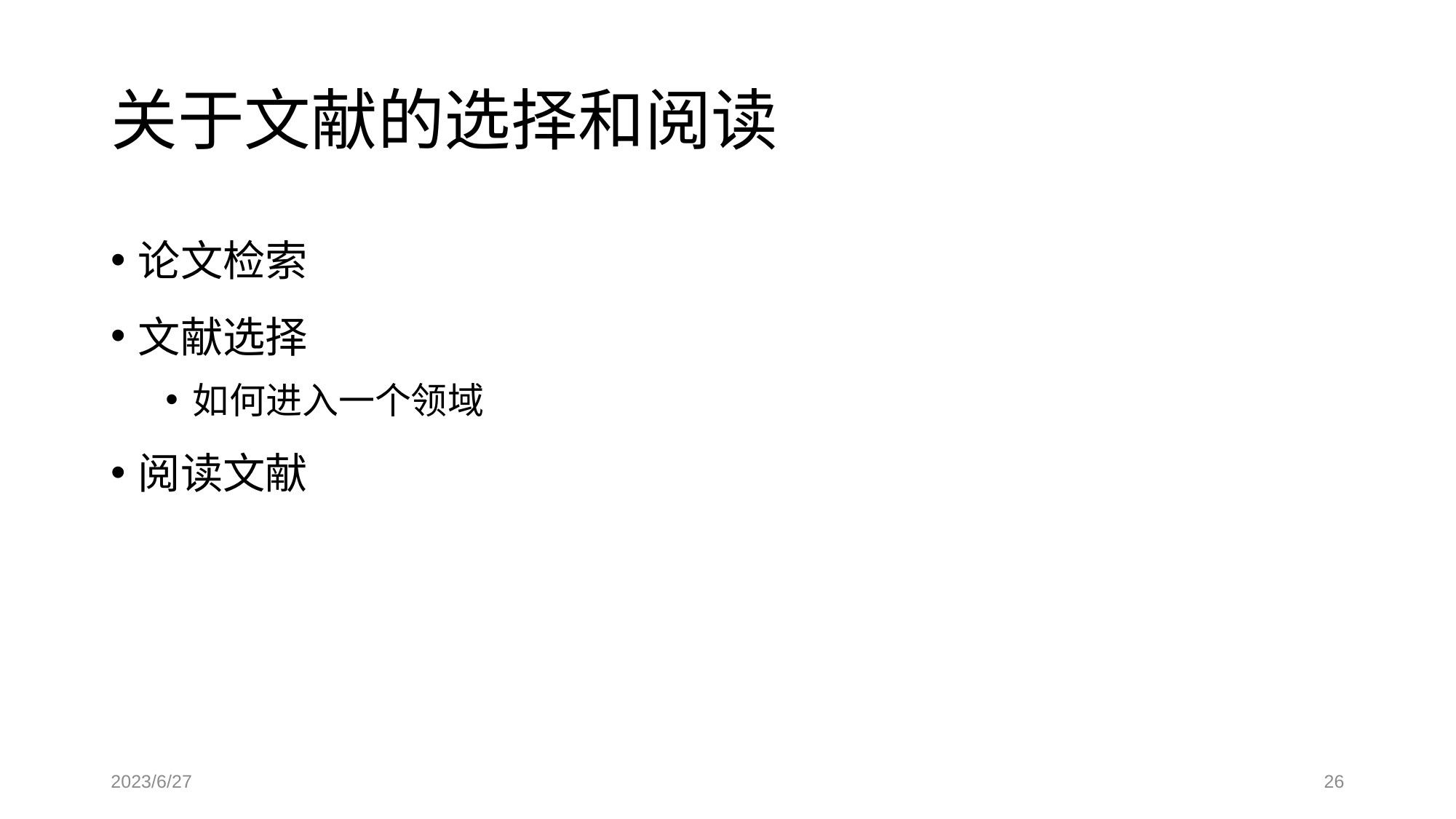

# 关于文献的选择和阅读
论文检索
文献选择
如何进入一个领域
阅读文献
2023/6/27
26